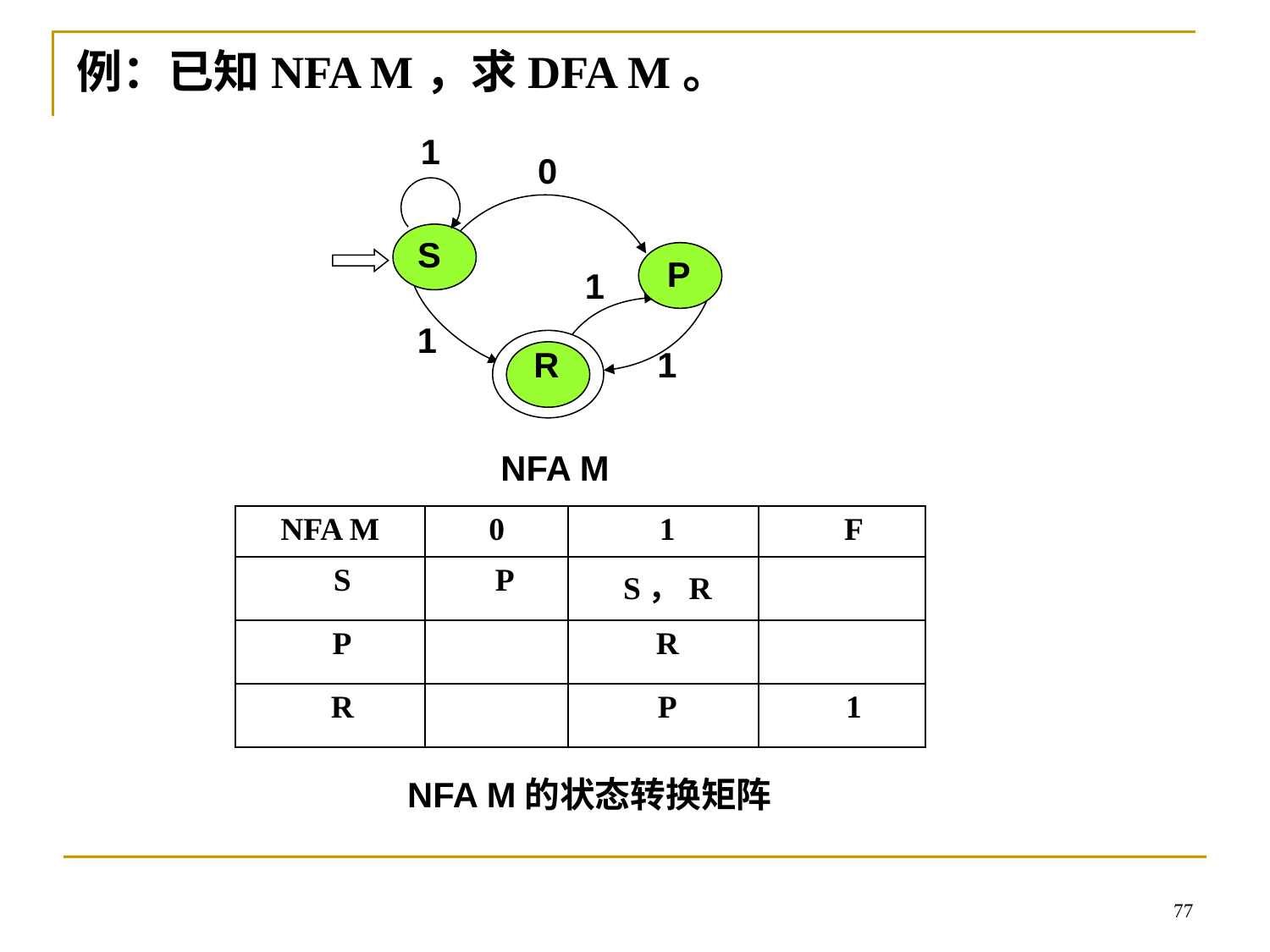

例：已知NFA M，求DFA M。

1
0

S

 P

1

1

1
R

NFA M
| NFA M | 0 | 1 | F |
| --- | --- | --- | --- |
| S | P | S，R |  |
| P |  | R |  |
| R |  | P | 1 |
NFA M的状态转换矩阵
77